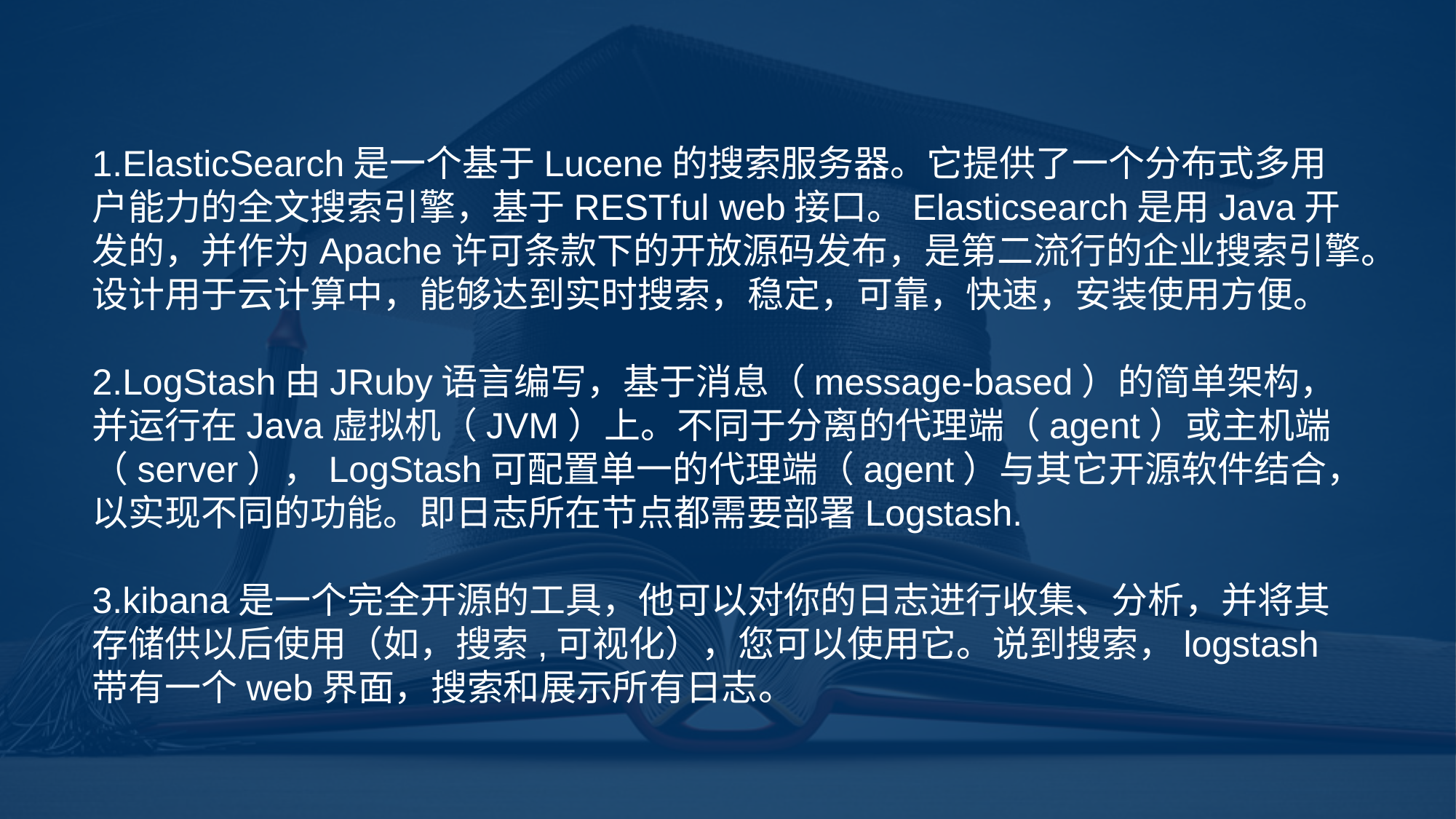

1.ElasticSearch是一个基于Lucene的搜索服务器。它提供了一个分布式多用户能力的全文搜索引擎，基于RESTful web接口。Elasticsearch是用Java开发的，并作为Apache许可条款下的开放源码发布，是第二流行的企业搜索引擎。设计用于云计算中，能够达到实时搜索，稳定，可靠，快速，安装使用方便。

2.LogStash由JRuby语言编写，基于消息（message-based）的简单架构，并运行在Java虚拟机（JVM）上。不同于分离的代理端（agent）或主机端（server），LogStash可配置单一的代理端（agent）与其它开源软件结合，以实现不同的功能。即日志所在节点都需要部署Logstash.

3.kibana是一个完全开源的工具，他可以对你的日志进行收集、分析，并将其存储供以后使用（如，搜索,可视化），您可以使用它。说到搜索，logstash带有一个web界面，搜索和展示所有日志。